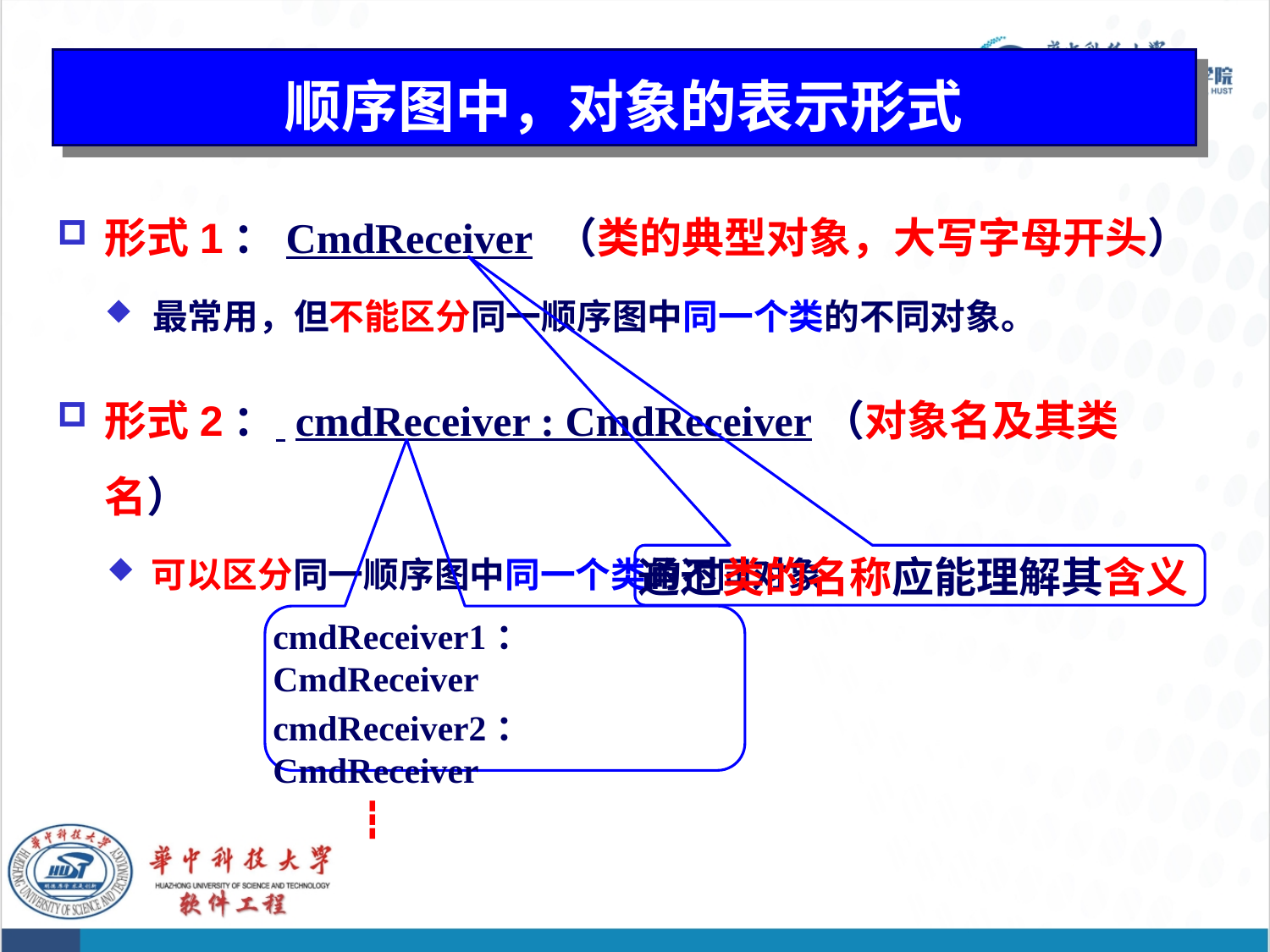

# 顺序图中，对象的表示形式
形式1：CmdReceiver （类的典型对象，大写字母开头）
最常用，但不能区分同一顺序图中同一个类的不同对象。
形式2： cmdReceiver : CmdReceiver（对象名及其类名）
 可以区分同一顺序图中同一个类的不同对象
通过类的名称应能理解其含义
cmdReceiver1：CmdReceiver
cmdReceiver2：CmdReceiver
          ┇